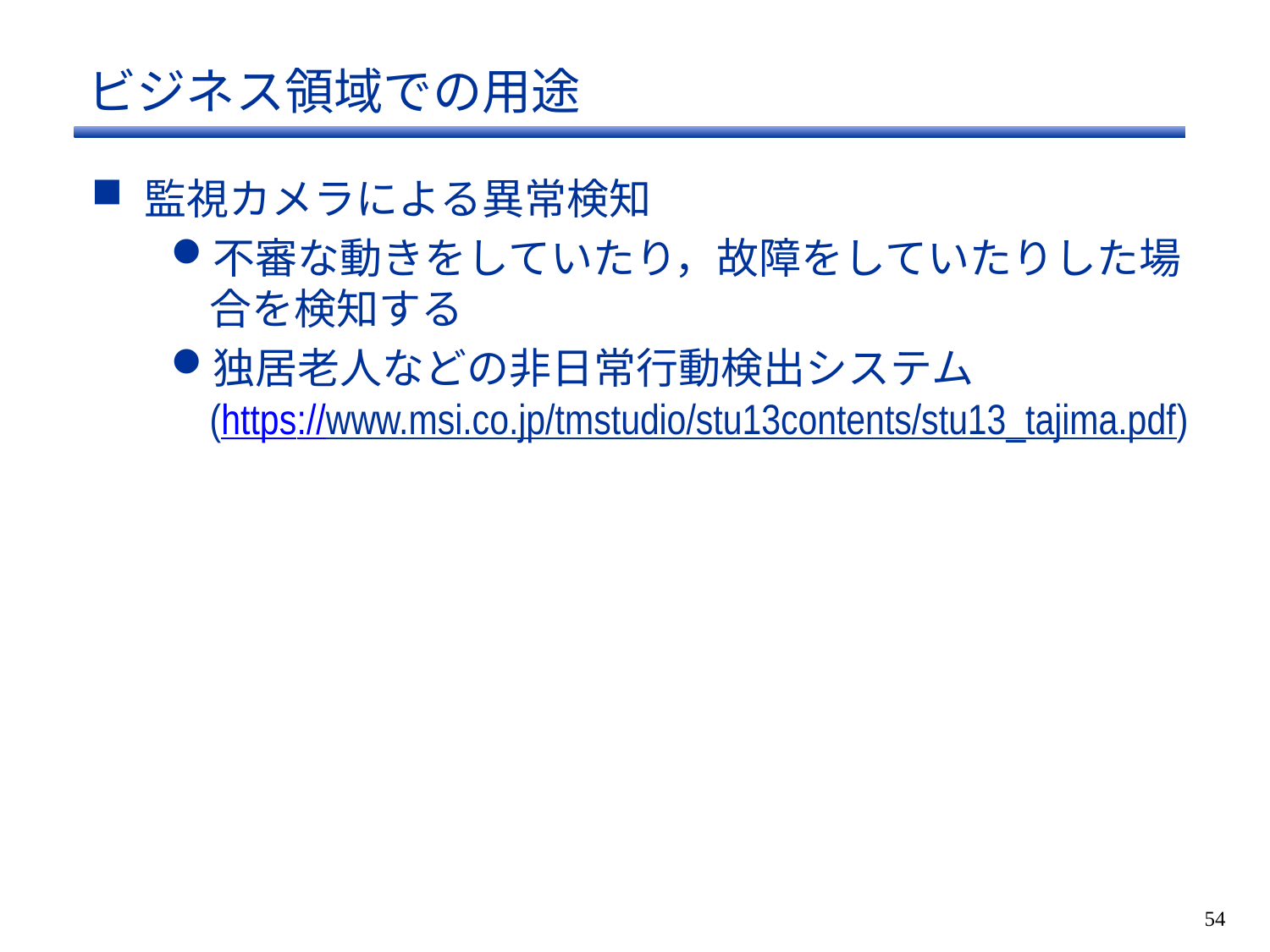

# ビジネス領域での用途
監視カメラによる異常検知
不審な動きをしていたり，故障をしていたりした場合を検知する
独居老人などの非日常行動検出システム
(https://www.msi.co.jp/tmstudio/stu13contents/stu13_tajima.pdf)